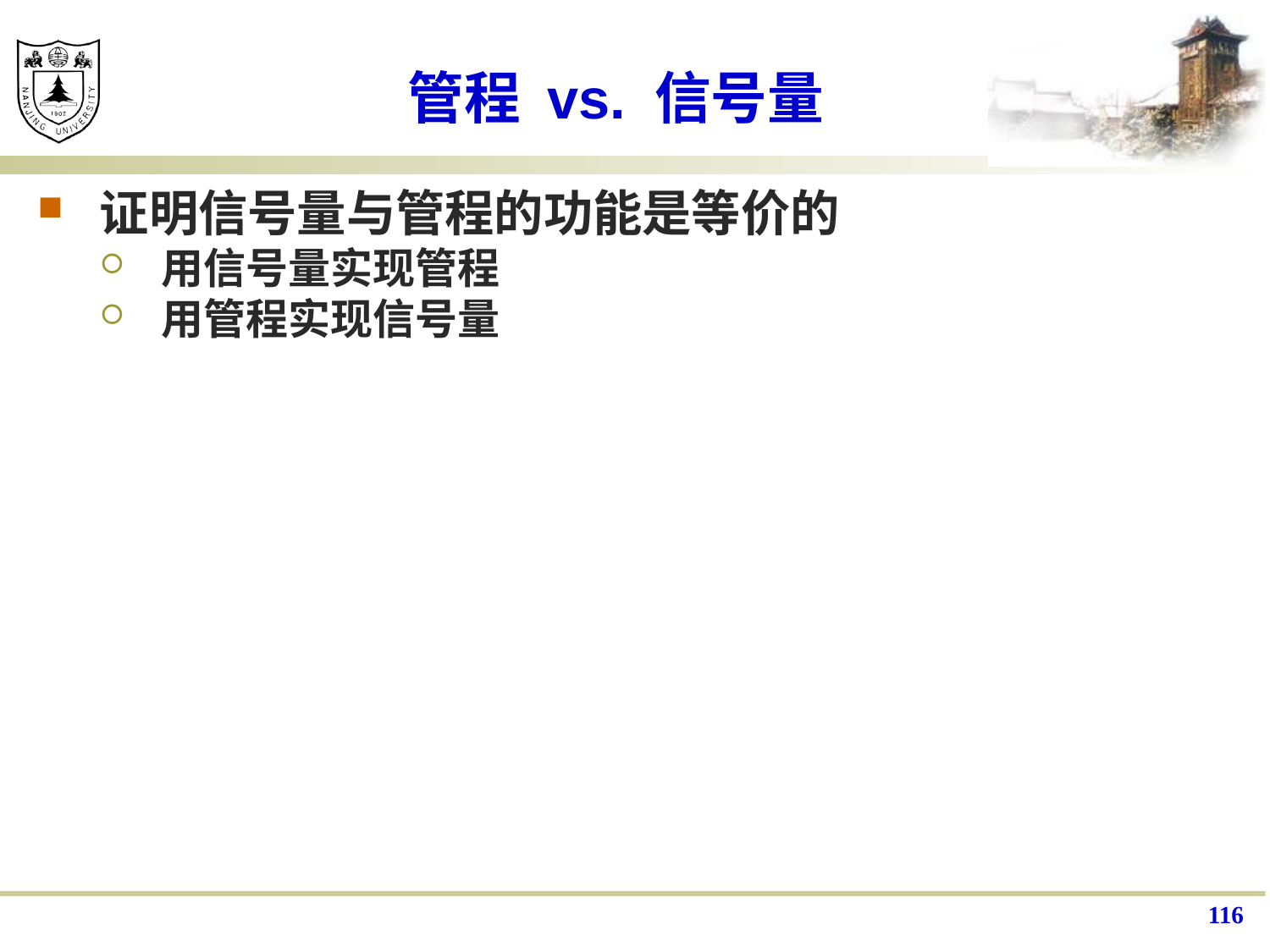

# 管程 vs. 信号量
证明信号量与管程的功能是等价的
用信号量实现管程
用管程实现信号量

116